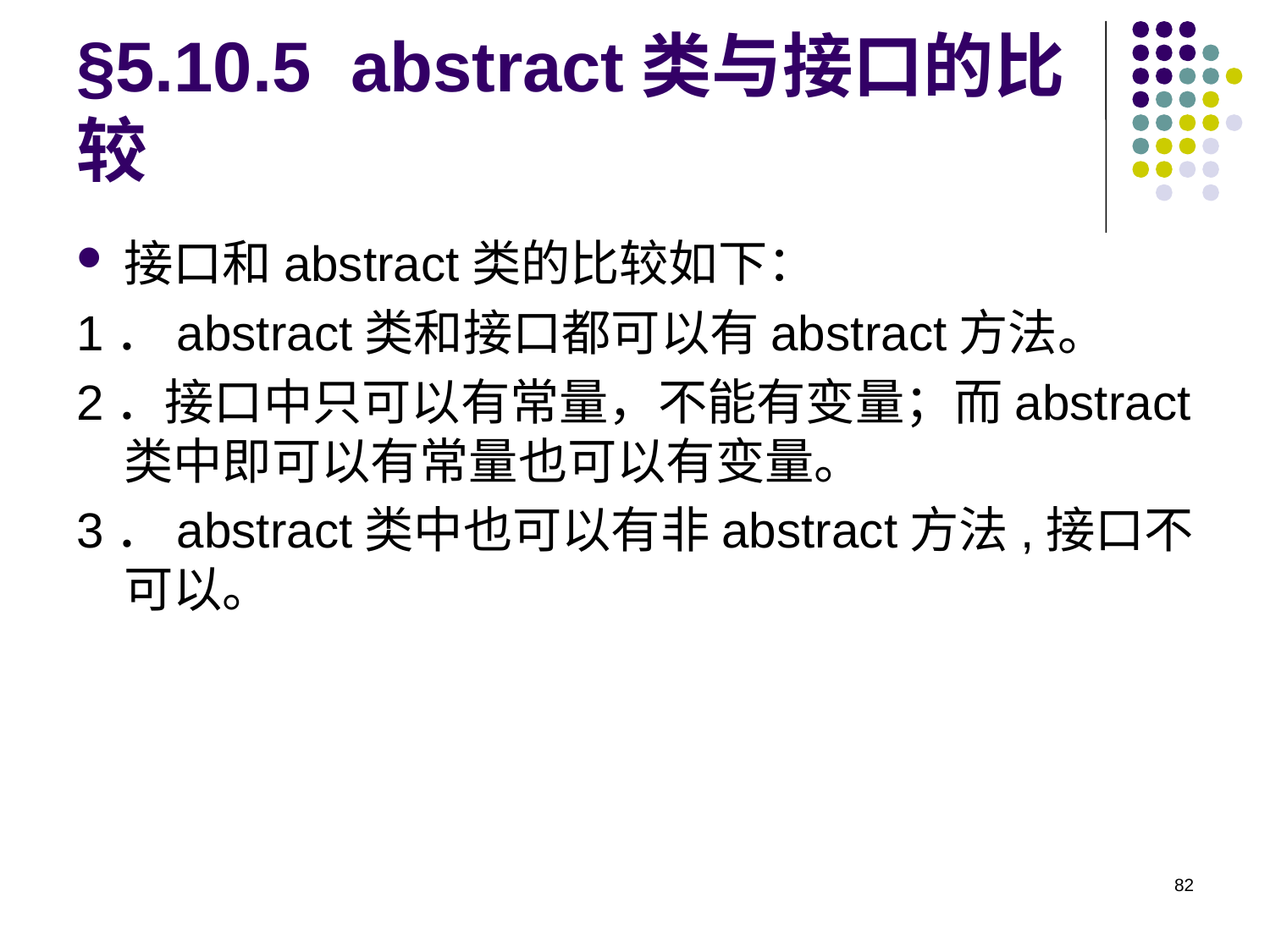

# §5.10.5  abstract类与接口的比较
接口和abstract类的比较如下：
1．abstract类和接口都可以有abstract方法。
2．接口中只可以有常量，不能有变量；而abstract类中即可以有常量也可以有变量。
3．abstract类中也可以有非abstract方法,接口不可以。
82